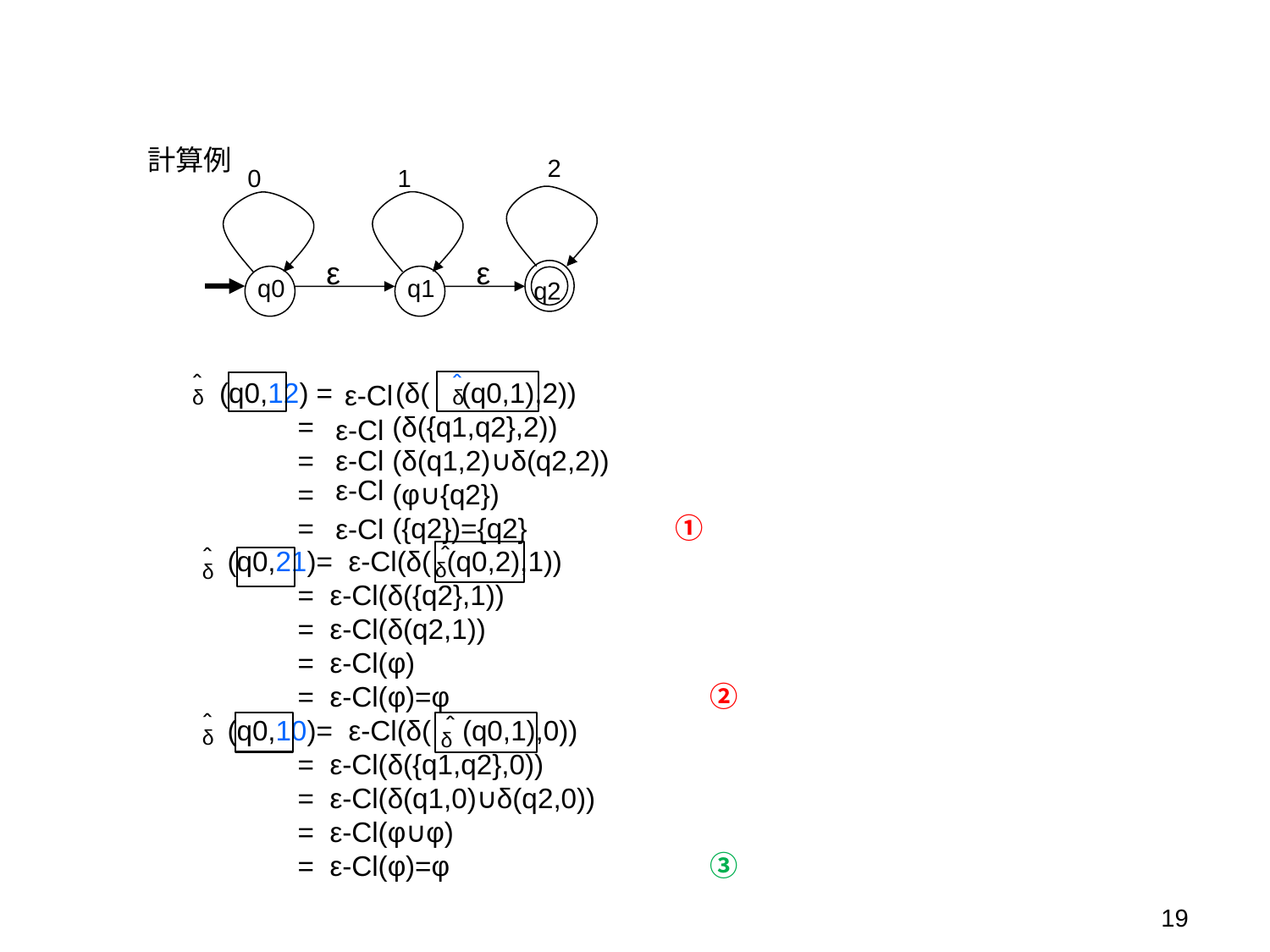

計算例
2
0
1

ε
ε

q2

q0

q1

(q0,12) =        (δ(    (q0,1),2))
          =          (δ({q1,q2},2))
          =          (δ(q1,2)∪δ(q2,2))
          =          (φ∪{q2})
          =          ({q2})={q2}　　　　　①
 (q0,21)=  ε-Cl(δ(  (q0,2),1))
          =  ε-Cl(δ({q2},1))
          =  ε-Cl(δ(q2,1))
          =  ε-Cl(φ)
          =  ε-Cl(φ)=φ　　　　　　　　　②
 (q0,10)=  ε-Cl(δ(    (q0,1),0))
          =  ε-Cl(δ({q1,q2},0))
          =  ε-Cl(δ(q1,0)∪δ(q2,0))
          =  ε-Cl(φ∪φ)
          =  ε-Cl(φ)=φ　　　　　　　　　③
＾
δ
＾
δ
ε-Cl

ε-Cl
ε-Cl
ε-Cl

ε-Cl
＾
δ
＾
δ

＾
δ
＾
δ

19